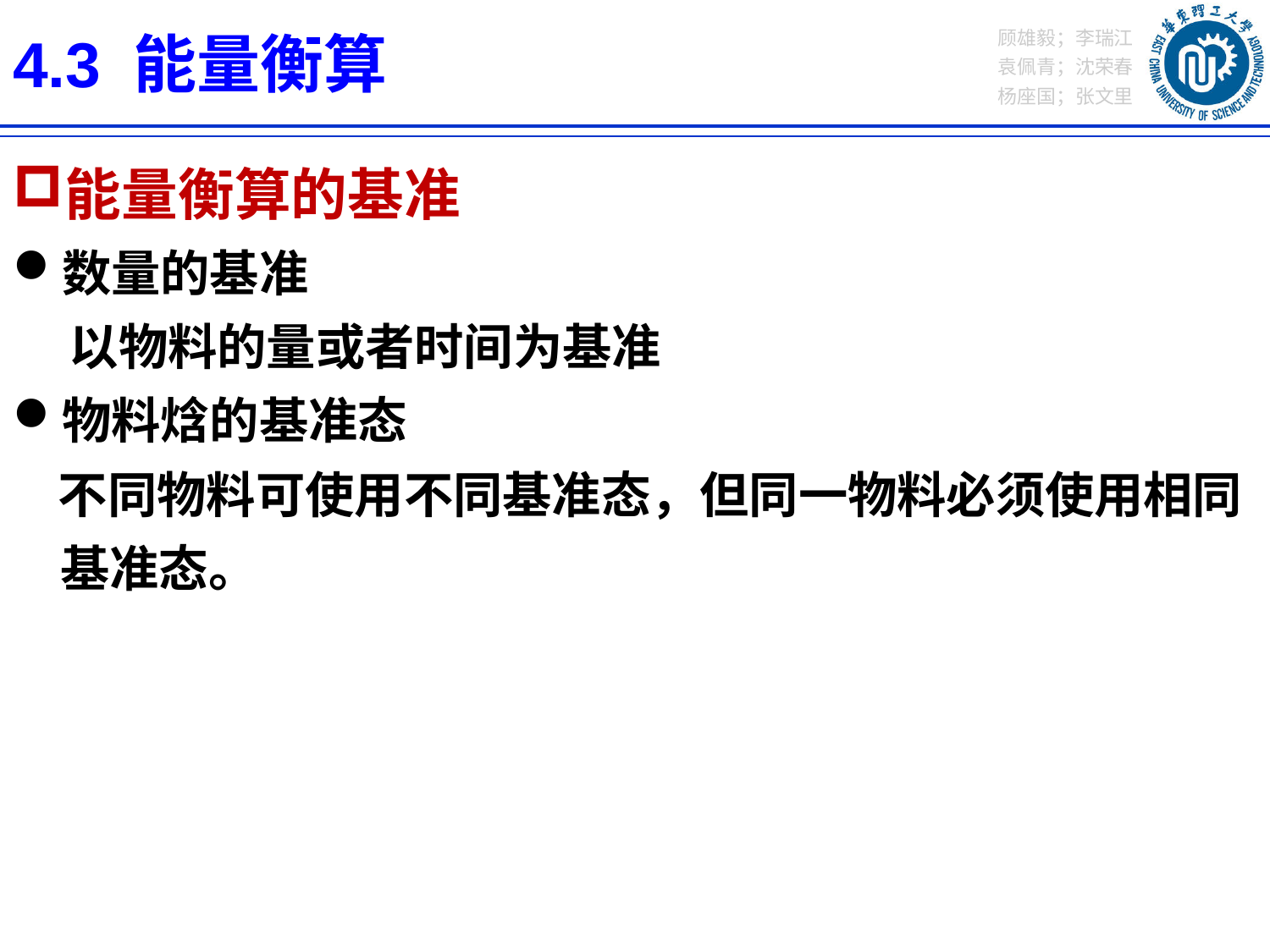

4.3 能量衡算
能量衡算的基准
数量的基准
    以物料的量或者时间为基准
物料焓的基准态
   不同物料可使用不同基准态，但同一物料必须使用相同基准态。